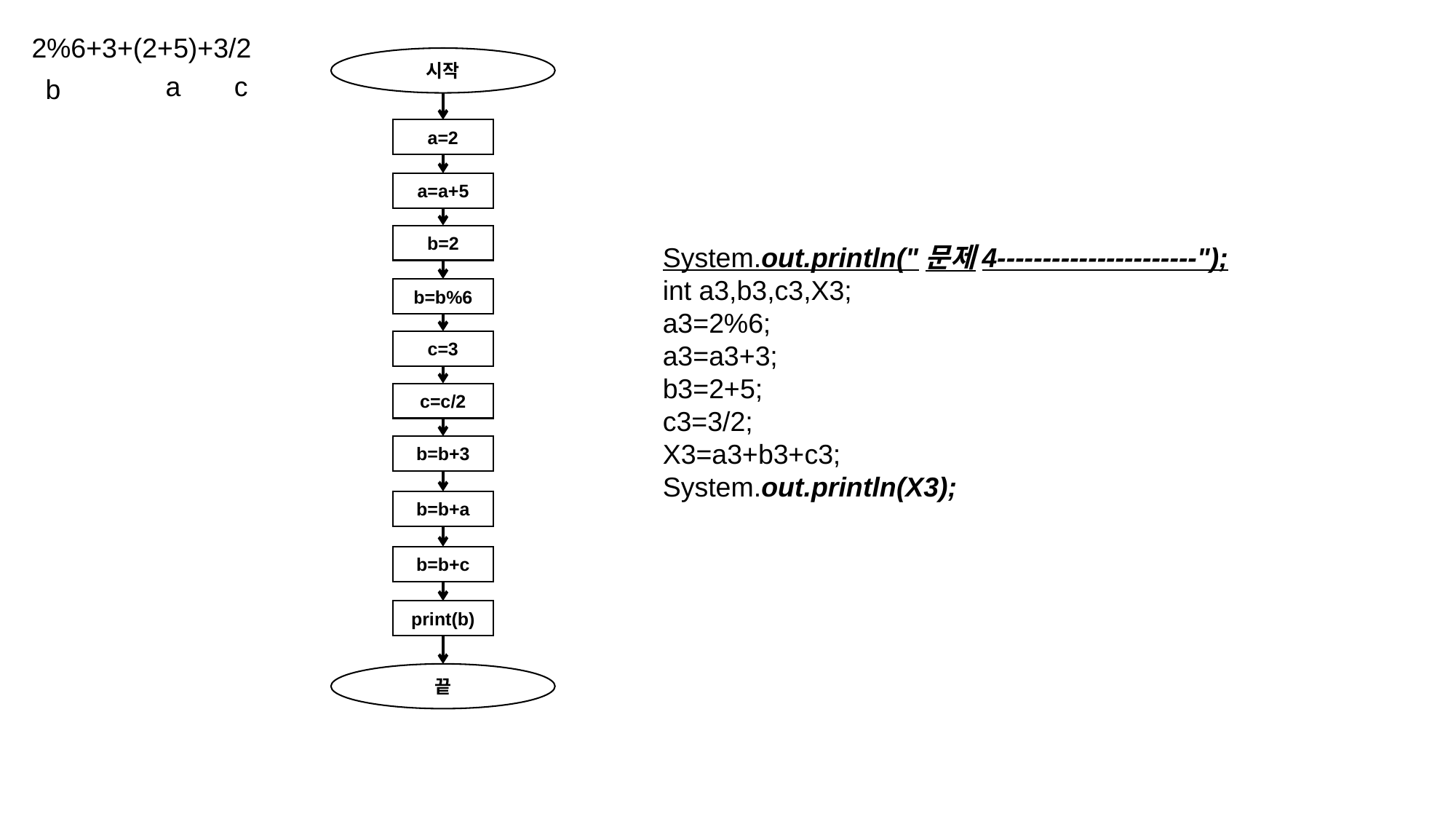

2%6+3+(2+5)+3/2
시작
a
c
b
a=2
a=a+5
b=2
System.out.println("문제4----------------------");
int a3,b3,c3,X3;
a3=2%6;
a3=a3+3;
b3=2+5;
c3=3/2;
X3=a3+b3+c3;
System.out.println(X3);
b=b%6
c=3
c=c/2
b=b+3
b=b+a
b=b+c
print(b)
끝